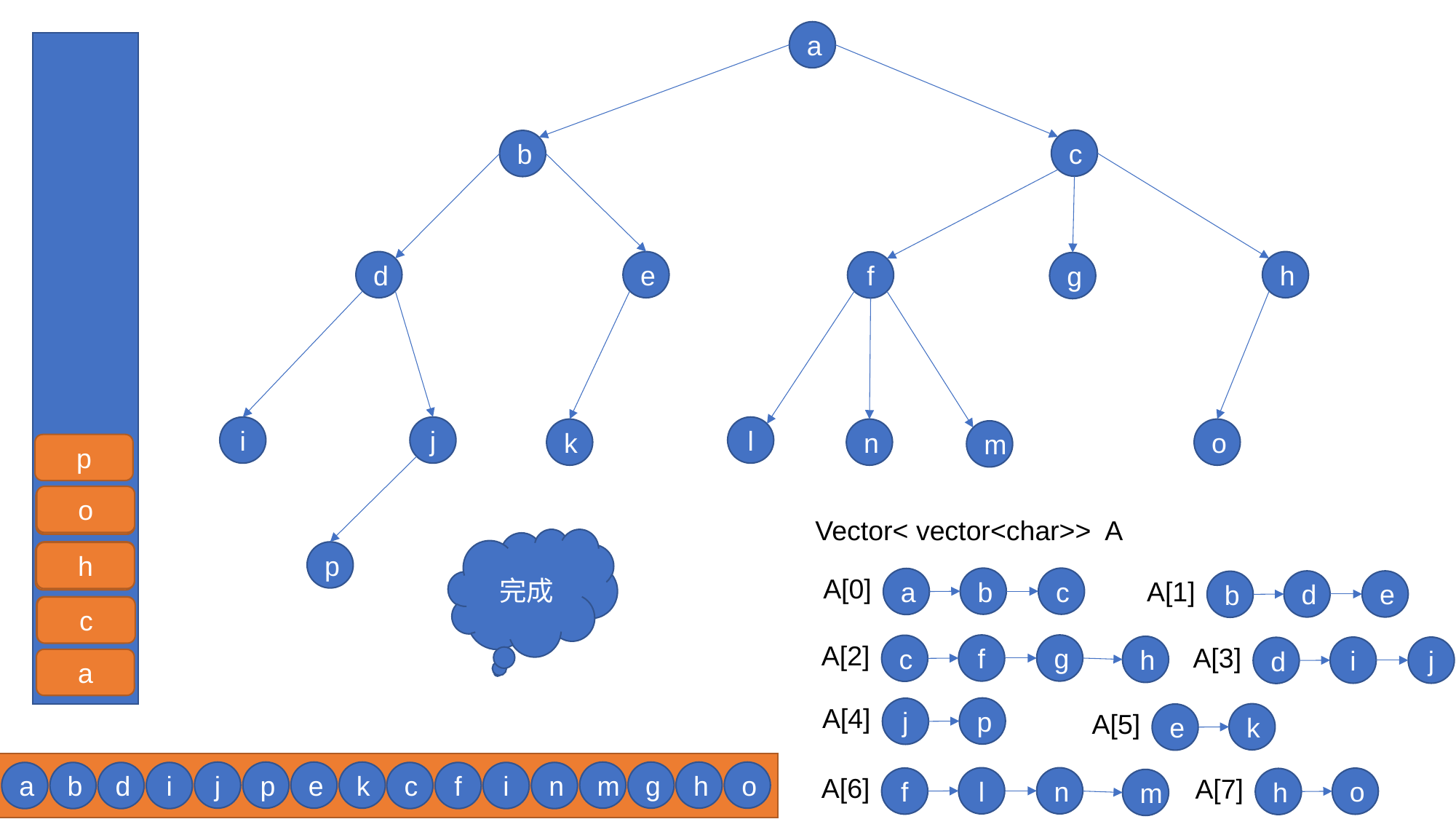

a

c
b
h
e
d
f
g
i
j
l
k
o
n
m
p
o
i
n
i
m
k
j
Vector< vector<char>>  A
完成
d
p
h
f
e
g
A[0]
c
b
a
A[1]
e
d
b
b
c
A[2]
g
f
A[3]
c
h
j
i
d
a
A[4]
p
j
A[5]
k
e

j
p
e
k
m
g
h
o
a
b
d
i
c
f
i
n
A[6]
A[7]
n
l
f
o
h
m